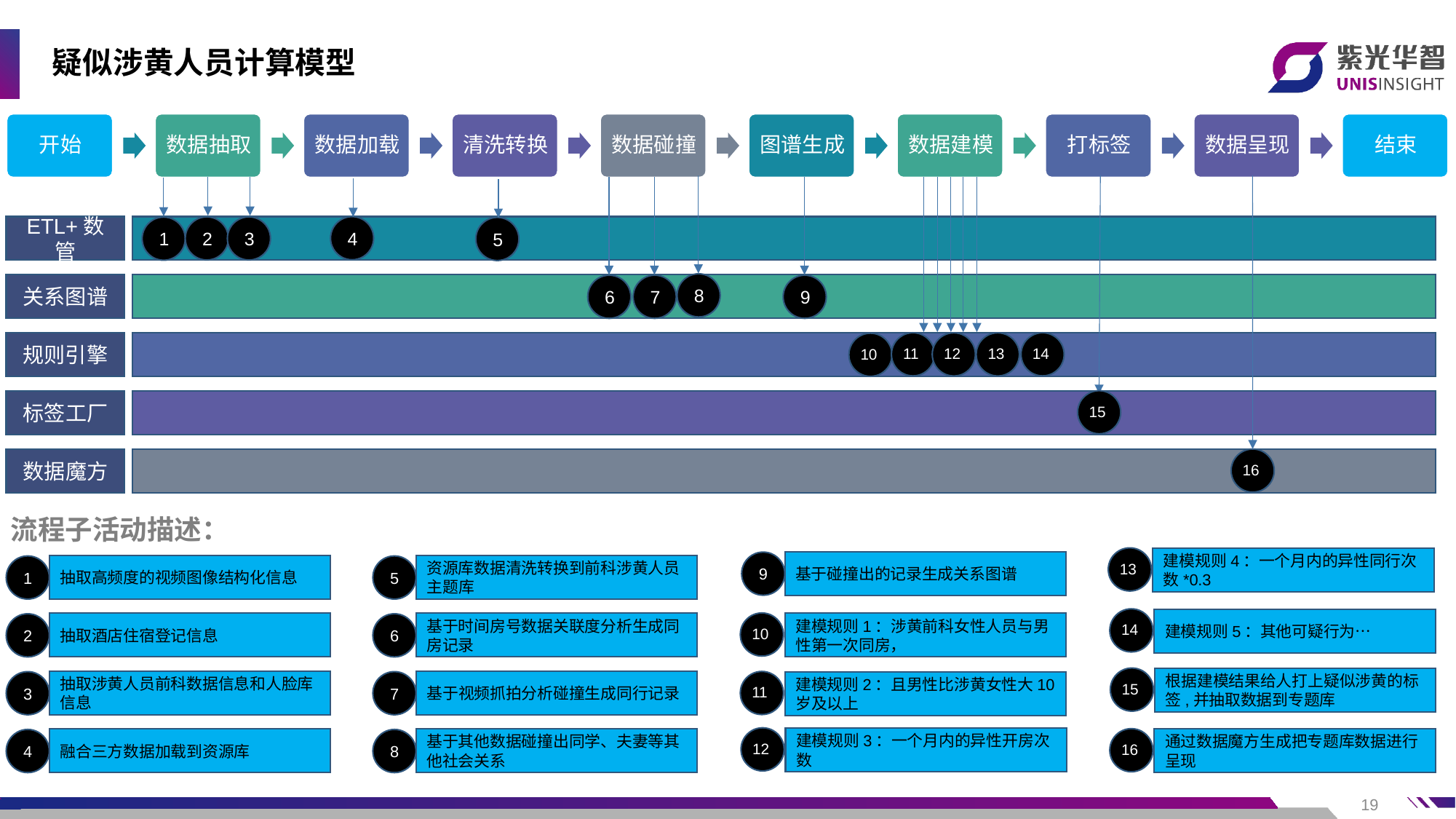

# 疑似涉黄人员计算模型
开始

数据抽取

数据加载

清洗转换

数据碰撞

图谱生成

数据建模

打标签

数据呈现

结束
ETL+数管

4
2
3
1
5
8
关系图谱

6
7
9

11
10

14
10

12
10

13
10
规则引擎

10
10

15
标签工厂

10

16
10
数据魔方

流程子活动描述：

13
建模规则4：一个月内的异性同行次数*0.3
10
基于碰撞出的记录生成关系图谱
9
抽取高频度的视频图像结构化信息
1
资源库数据清洗转换到前科涉黄人员主题库
5

14
建模规则5：其他可疑行为…
10

10
建模规则1：涉黄前科女性人员与男性第一次同房，
10
抽取酒店住宿登记信息
2
基于时间房号数据关联度分析生成同房记录
6

15
根据建模结果给人打上疑似涉黄的标签,并抽取数据到专题库
10
抽取涉黄人员前科数据信息和人脸库信息
3
基于视频抓拍分析碰撞生成同行记录
7

11
建模规则2：且男性比涉黄女性大10岁及以上
10

12
建模规则3：一个月内的异性开房次数
10

16
通过数据魔方生成把专题库数据进行呈现
10
融合三方数据加载到资源库
4
基于其他数据碰撞出同学、夫妻等其他社会关系
8